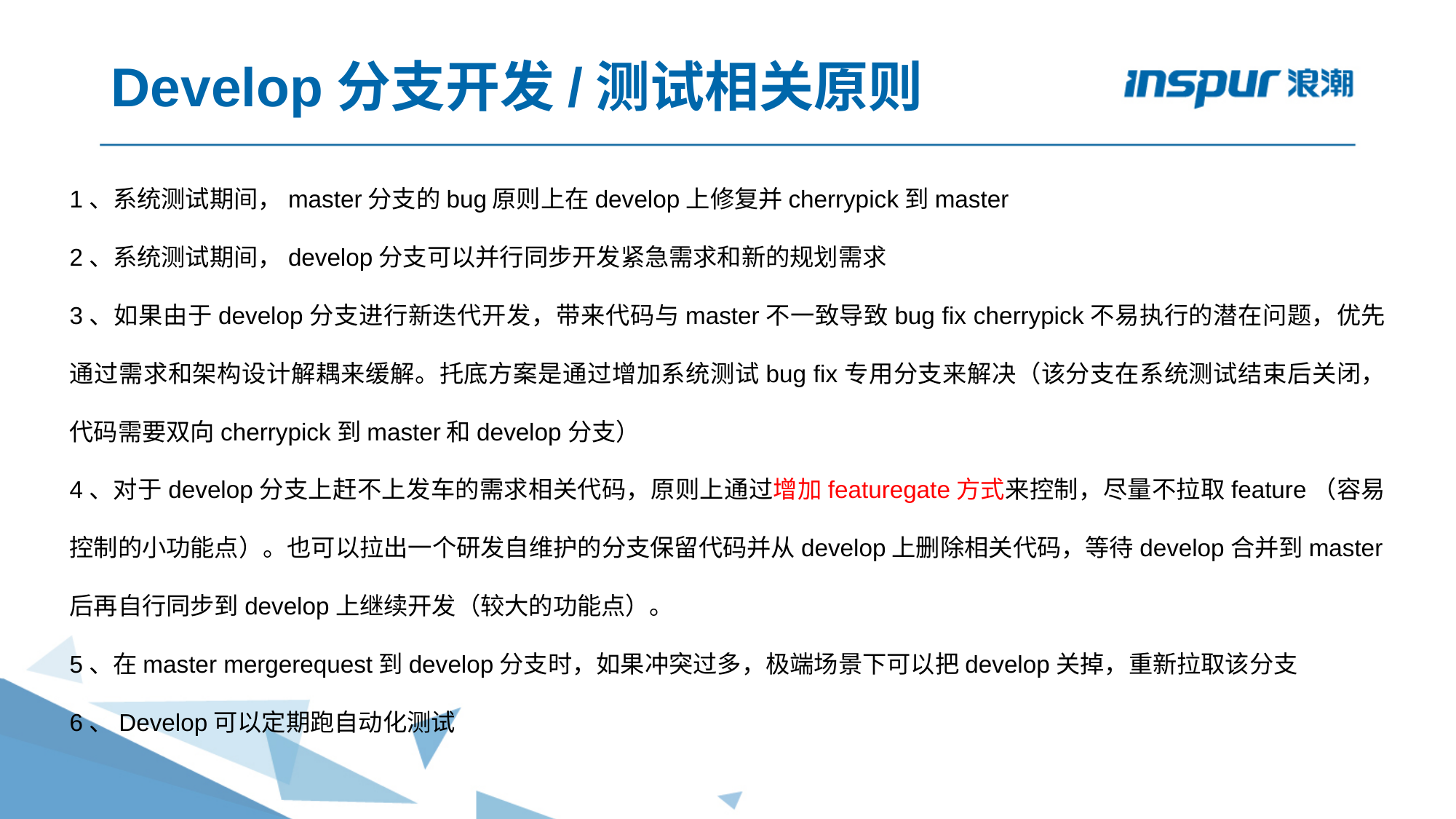

# Develop分支开发/测试相关原则
1、系统测试期间，master分支的bug原则上在develop上修复并cherrypick到master
2、系统测试期间，develop分支可以并行同步开发紧急需求和新的规划需求
3、如果由于develop分支进行新迭代开发，带来代码与master不一致导致bug fix cherrypick不易执行的潜在问题，优先通过需求和架构设计解耦来缓解。托底方案是通过增加系统测试bug fix专用分支来解决（该分支在系统测试结束后关闭，代码需要双向cherrypick到master和develop分支）
4、对于develop分支上赶不上发车的需求相关代码，原则上通过增加featuregate方式来控制，尽量不拉取feature（容易控制的小功能点）。也可以拉出一个研发自维护的分支保留代码并从develop上删除相关代码，等待develop合并到master后再自行同步到develop上继续开发（较大的功能点）。
5、在master mergerequest到develop分支时，如果冲突过多，极端场景下可以把develop关掉，重新拉取该分支
6、Develop可以定期跑自动化测试